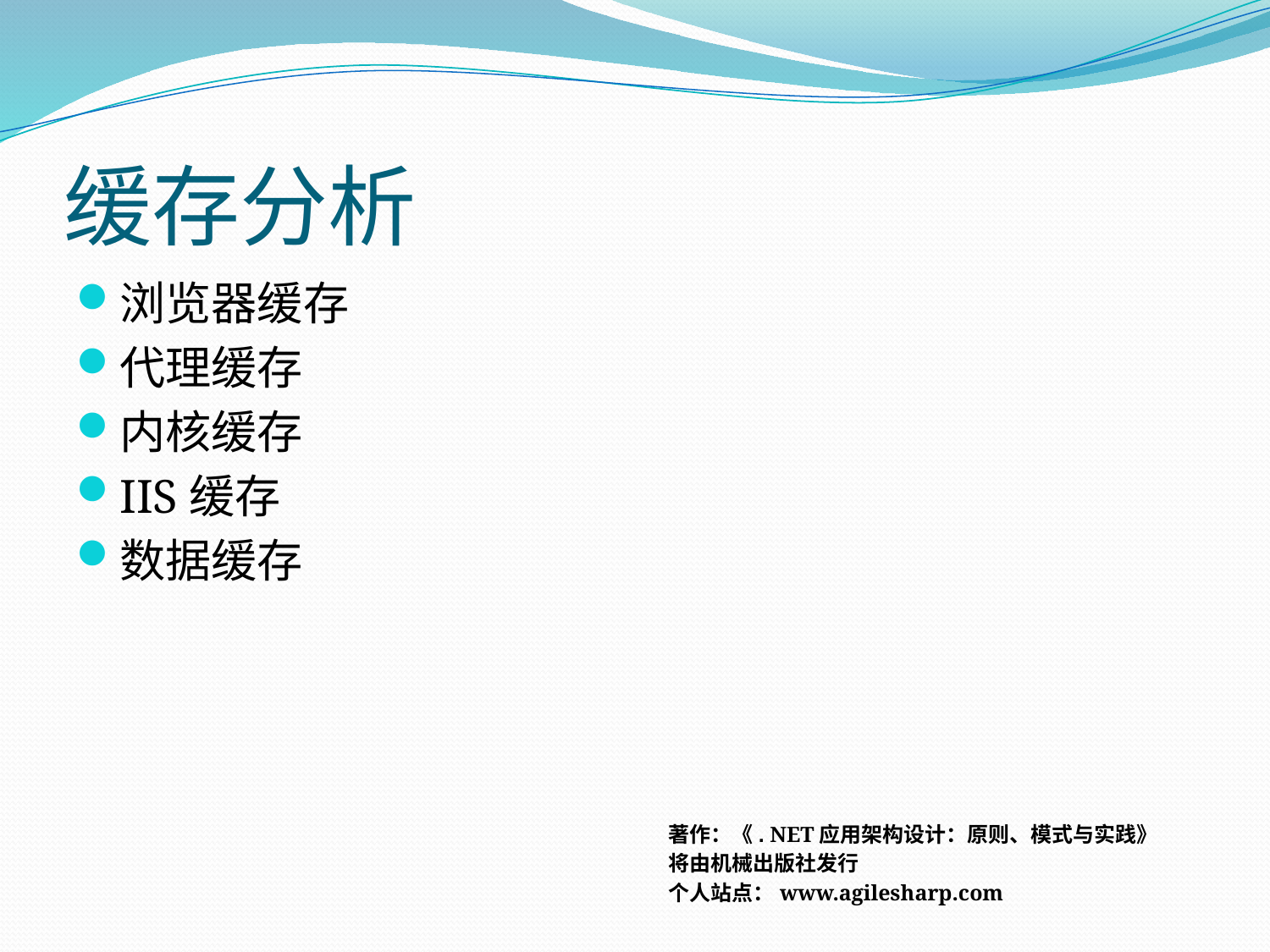

# 缓存分析
浏览器缓存
代理缓存
内核缓存
IIS缓存
数据缓存
著作：《. NET应用架构设计：原则、模式与实践》
将由机械出版社发行
个人站点：www.agilesharp.com